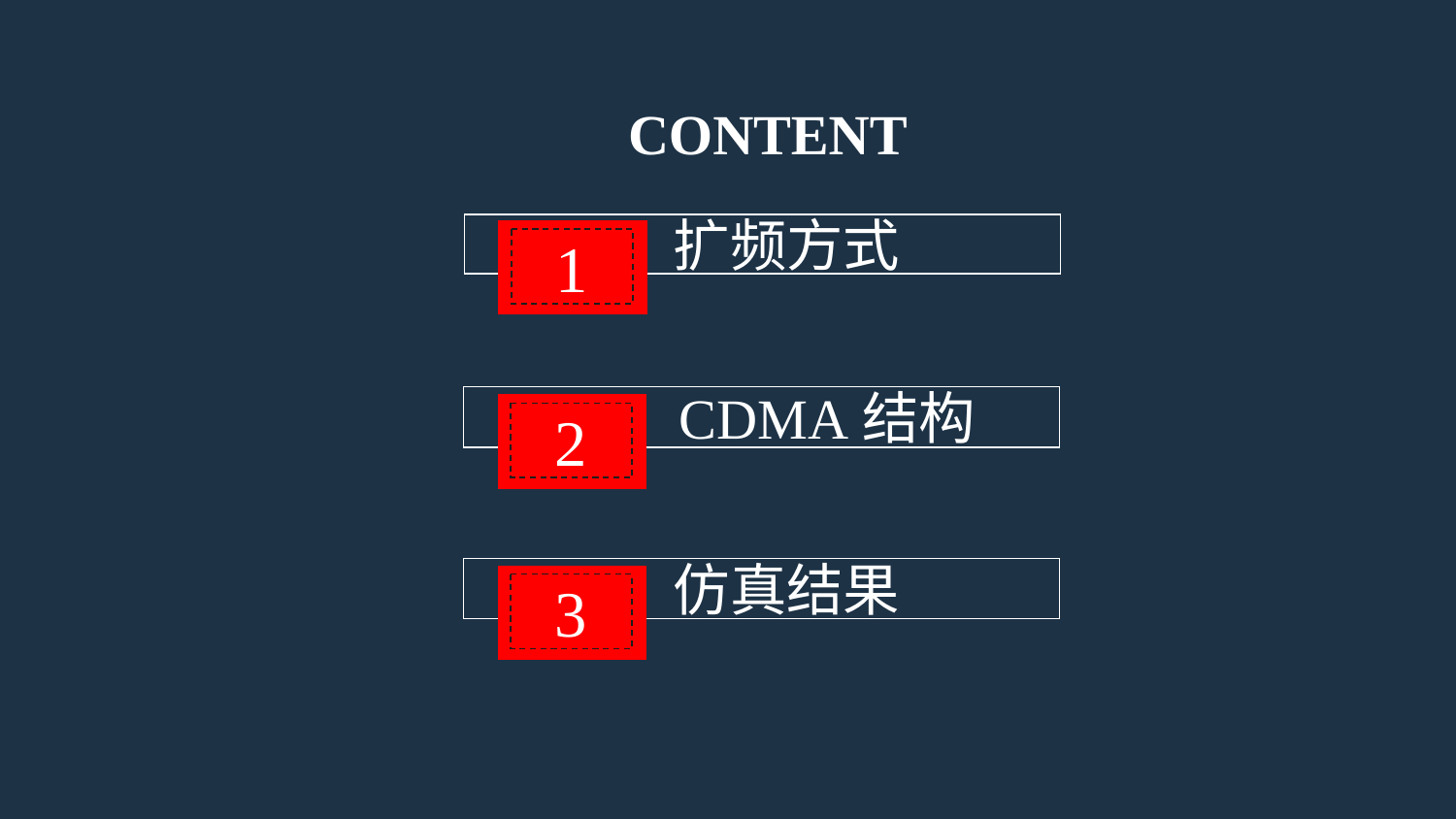

CONTENT
扩频方式

1
CDMA结构

2
仿真结果

3